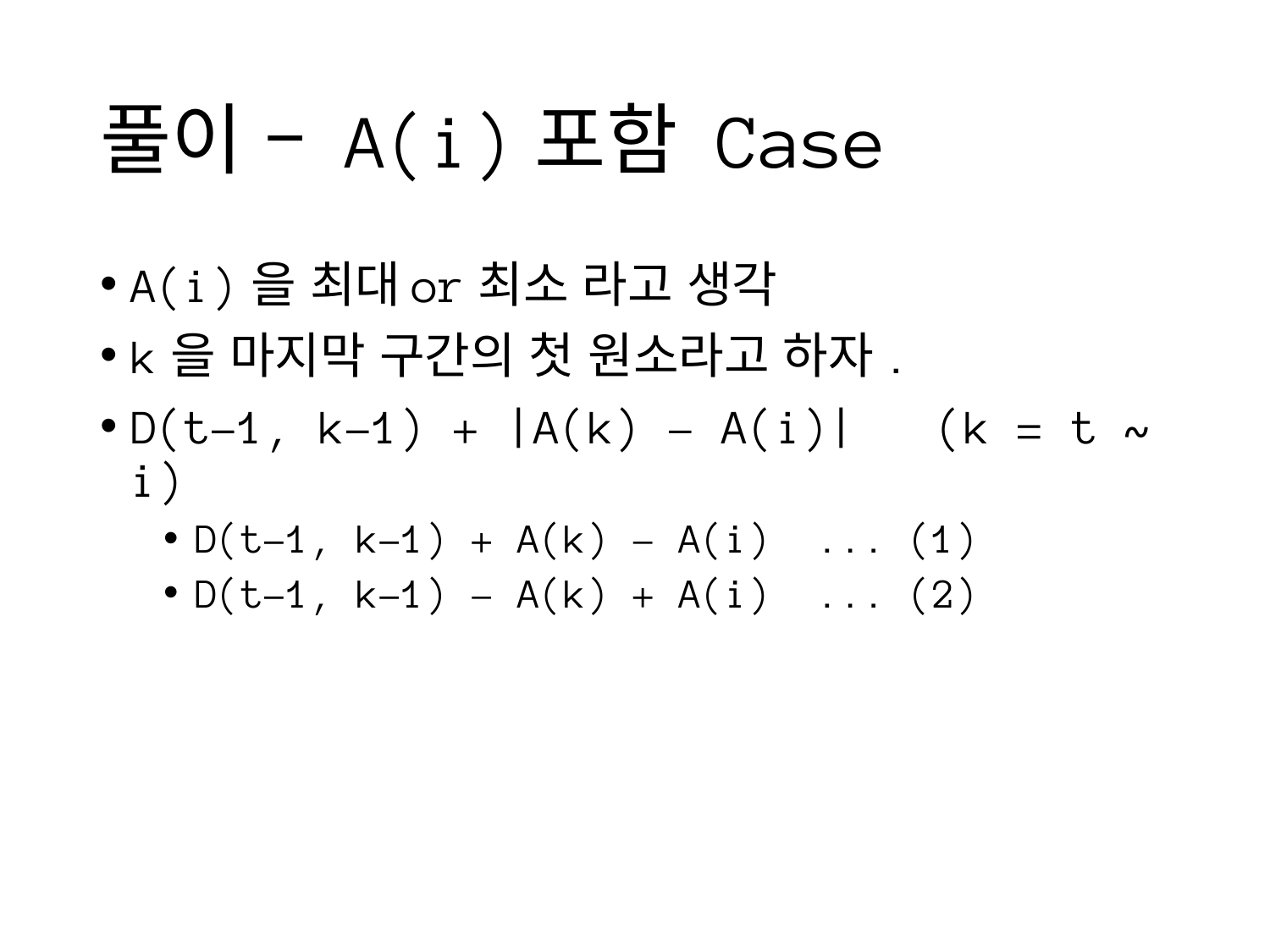

# 풀이 – A(i)포함 Case
A(i)을 최대or최소 라고 생각
k을 마지막 구간의 첫 원소라고 하자.
D(t-1, k-1) + |A(k) – A(i)|   (k = t ~ i)
D(t-1, k-1) + A(k) – A(i)  ... (1)
D(t-1, k-1) – A(k) + A(i)  ... (2)